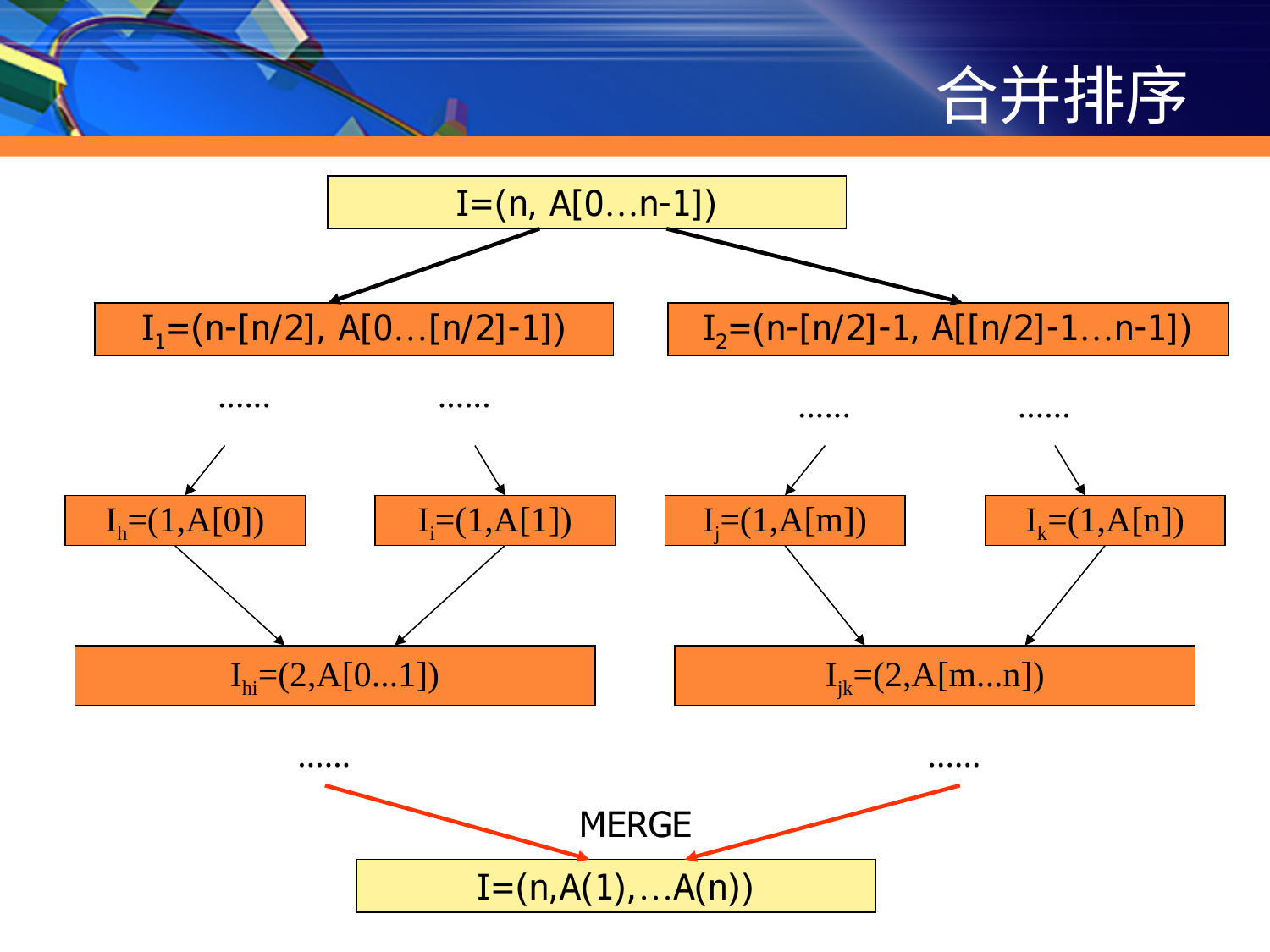

# 合并排序
I=(n, A[0…n-1])

I1=(n-[n/2], A[0…[n/2]-1])
I2=(n-[n/2]-1, A[[n/2]-1…n-1])
......
......
......
......

Ih=(1,A[0])
Ii=(1,A[1])

Ij=(1,A[m])
Ik=(1,A[n])

Ihi=(2,A[0...1])

Ijk=(2,A[m...n])
......
......

MERGE
I=(n,A(1),…A(n))